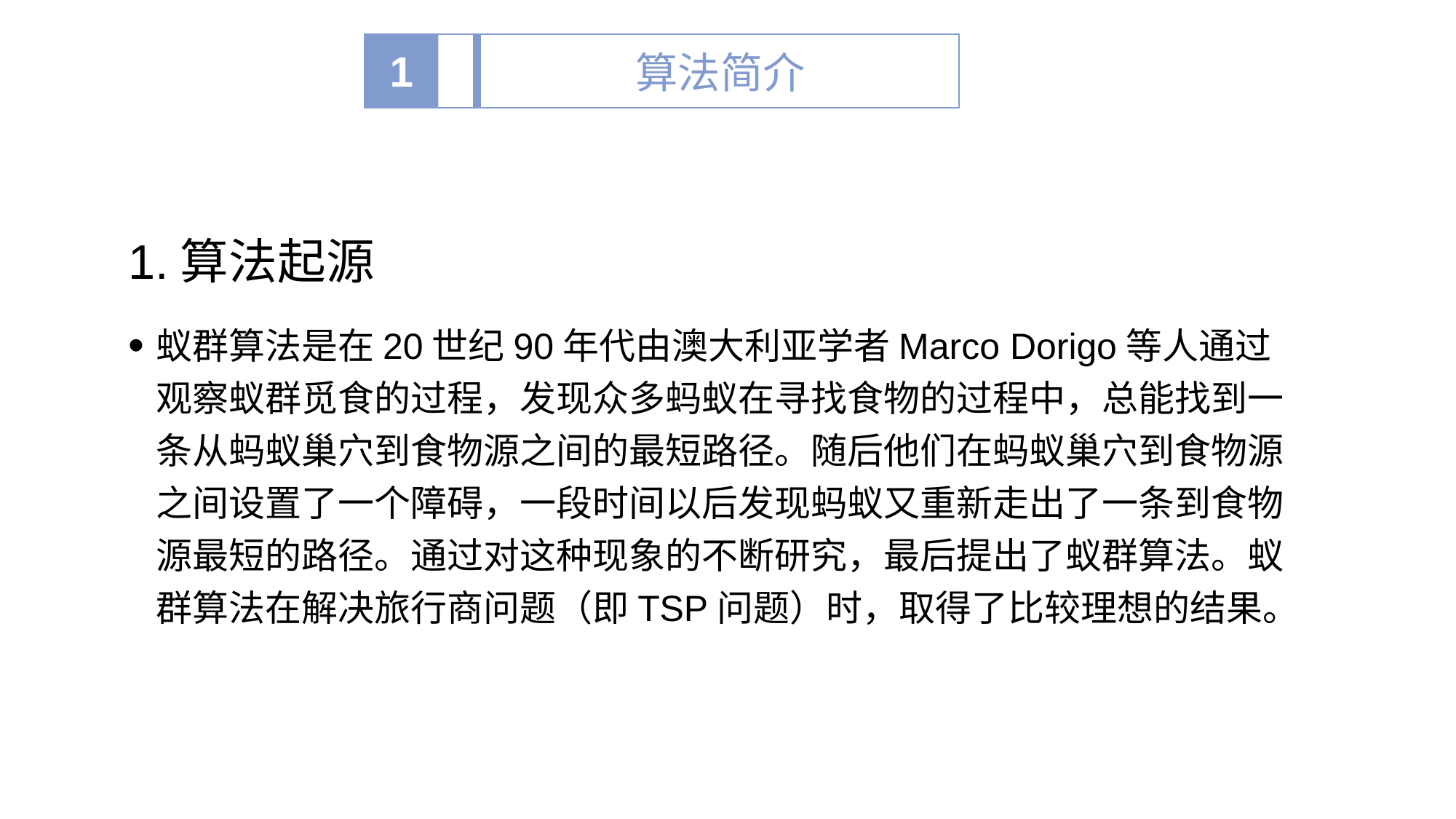

1

算法简介
1.算法起源
蚁群算法是在20世纪90年代由澳大利亚学者Marco Dorigo等人通过观察蚁群觅食的过程，发现众多蚂蚁在寻找食物的过程中，总能找到一条从蚂蚁巢穴到食物源之间的最短路径。随后他们在蚂蚁巢穴到食物源之间设置了一个障碍，一段时间以后发现蚂蚁又重新走出了一条到食物源最短的路径。通过对这种现象的不断研究，最后提出了蚁群算法。蚁群算法在解决旅行商问题（即TSP问题）时，取得了比较理想的结果。